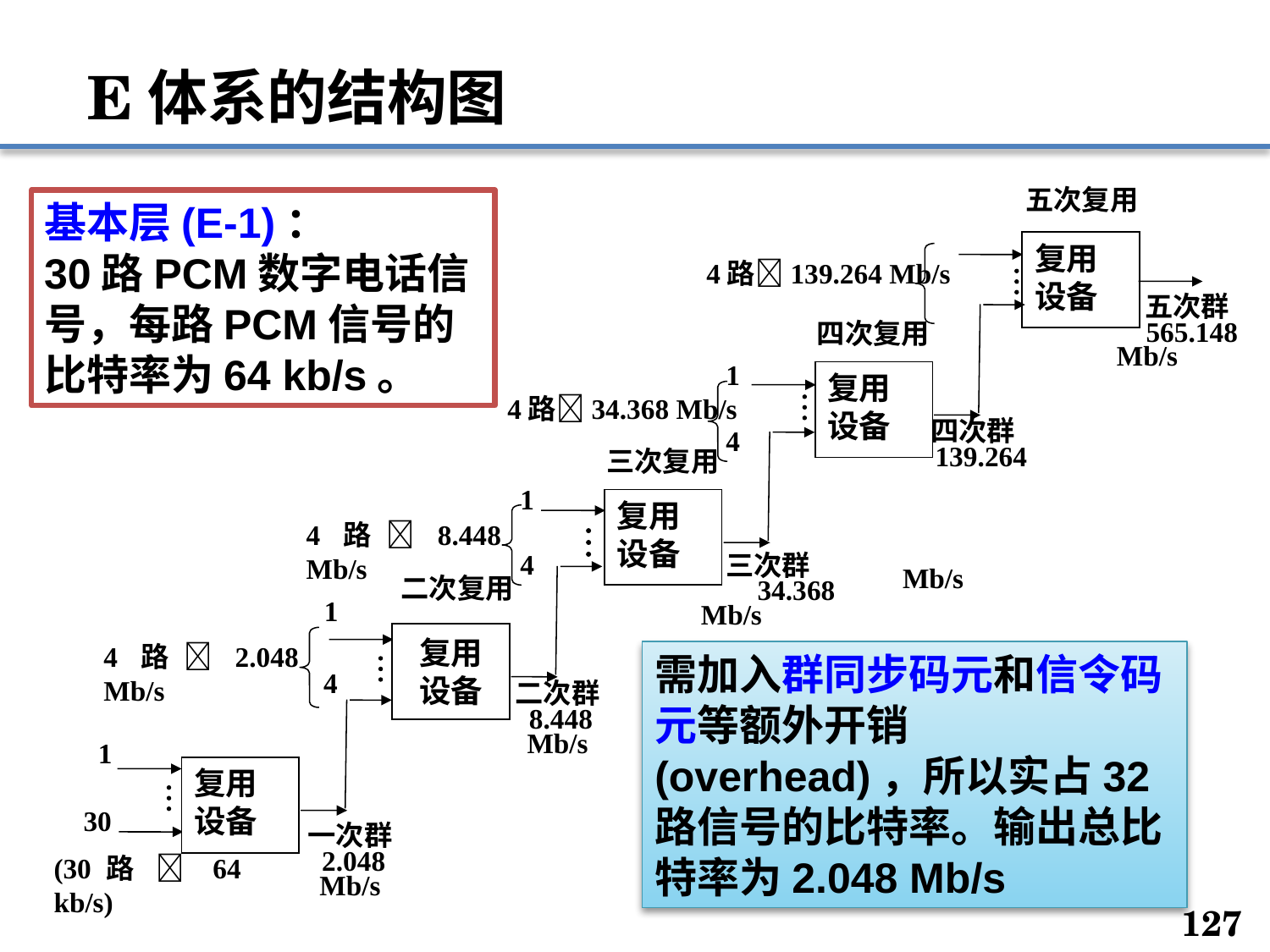

# E体系的结构图
五次复用
复用
设备
4路×139.264 Mb/s
…

五次群
   565.148   Mb/s

复用
设备
四次复用
1
4
…
4路×34.368 Mb/s
四次群
    139.264                                                                                    Mb/s

复用
设备
三次复用
1
4

4路×8.448 Mb/s

…
三次群
   34.368 Mb/s
二次复用

复用
设备
1

4路×2.048 Mb/s

…
4
二次群
 8.448 Mb/s

复用
设备
1

…
30

一次群
 2.048 Mb/s
(30路 × 64 kb/s)

基本层(E-1)：
30路PCM数字电话信号，每路PCM信号的比特率为64 kb/s。
需加入群同步码元和信令码元等额外开销(overhead)，所以实占32路信号的比特率。输出总比特率为2.048 Mb/s
127